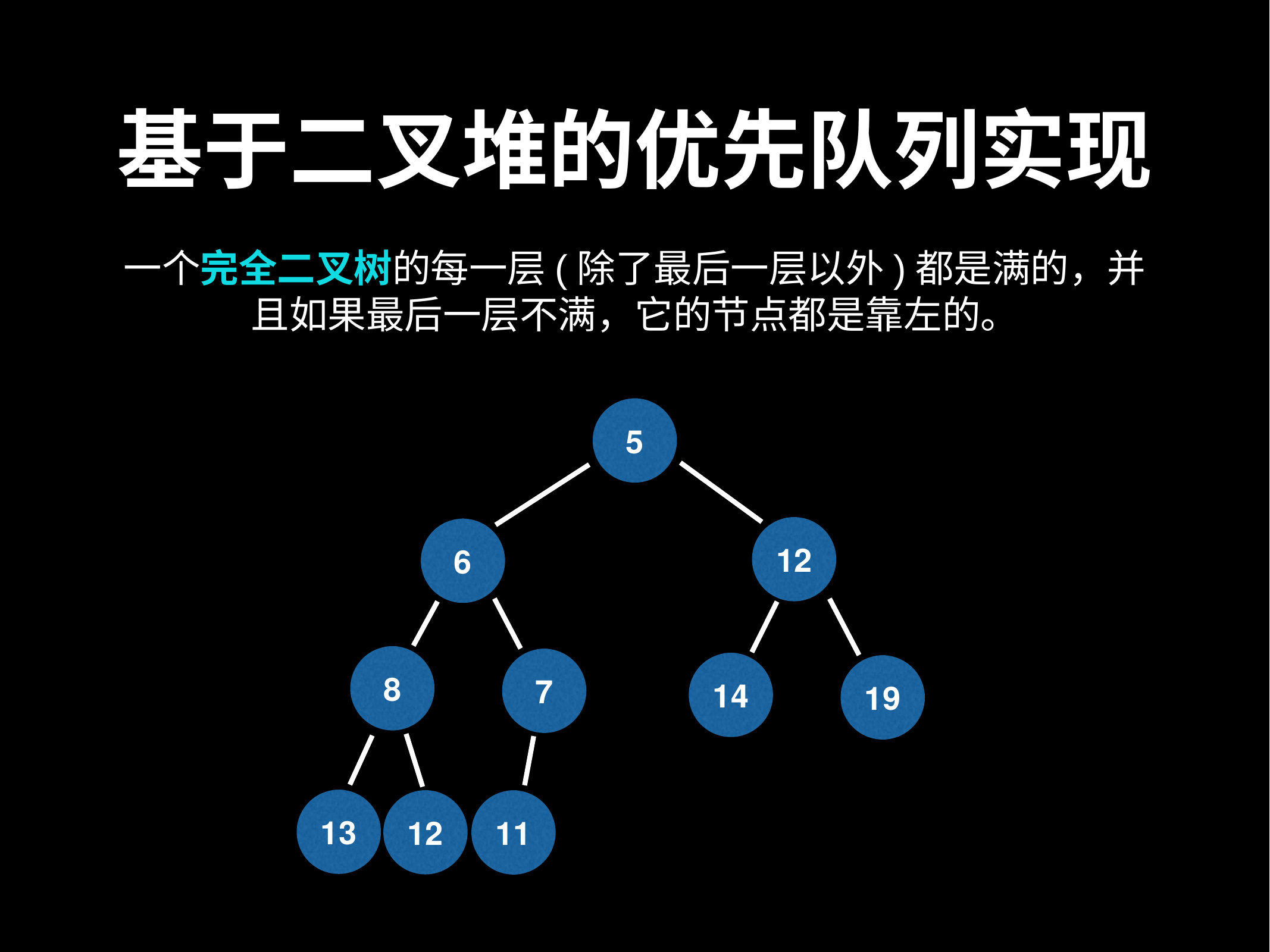

# 基于二叉堆的优先队列实现
一个完全二叉树的每一层(除了最后一层以外)都是满的，并且如果最后一层不满，它的节点都是靠左的。
5

12
6

8
7
14
19

13
12
11